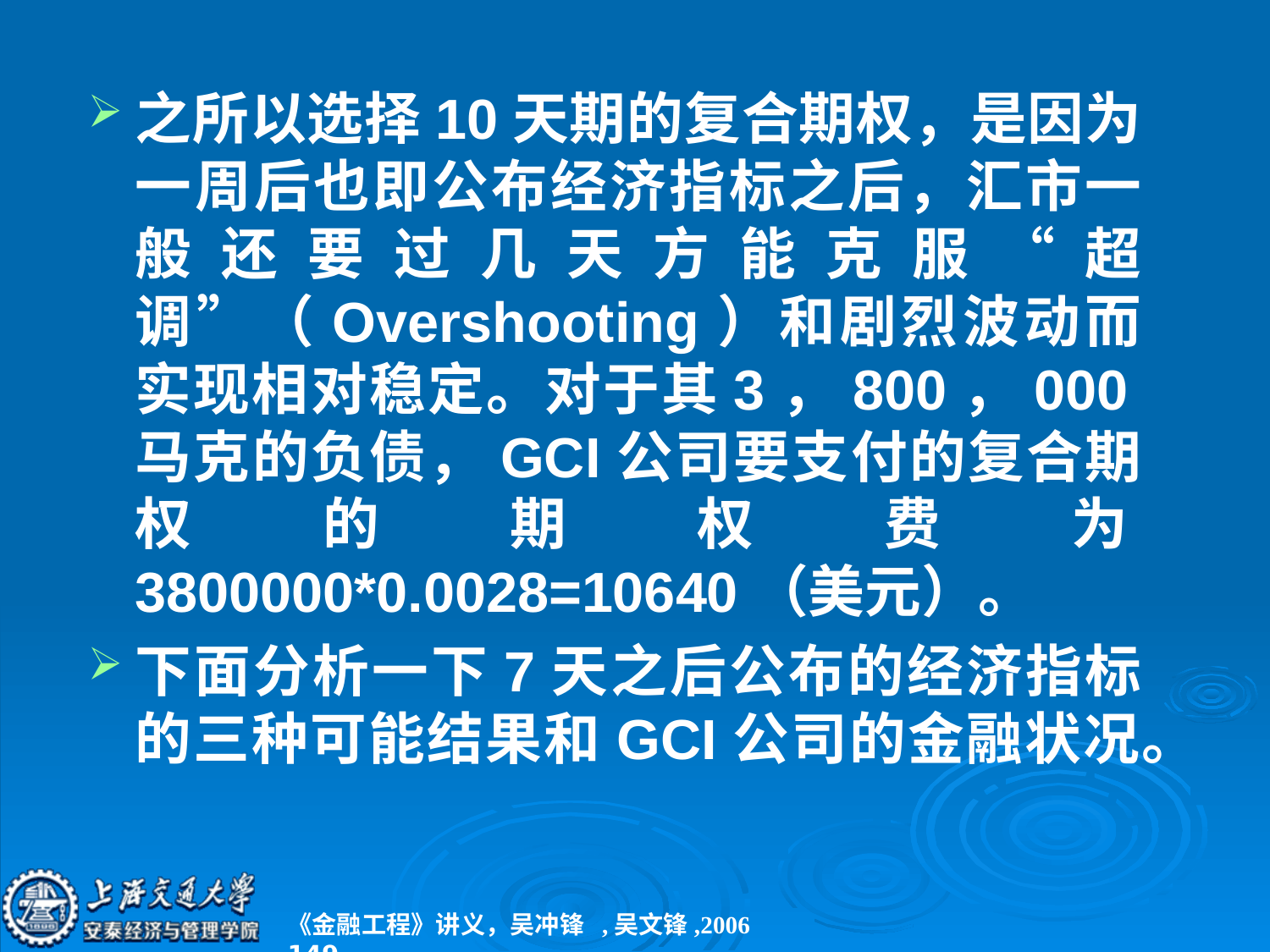

之所以选择10天期的复合期权，是因为一周后也即公布经济指标之后，汇市一般还要过几天方能克服“超调”（Overshooting）和剧烈波动而实现相对稳定。对于其3，800，000马克的负债，GCI公司要支付的复合期权的期权费为3800000*0.0028=10640（美元）。
下面分析一下7天之后公布的经济指标的三种可能结果和GCI公司的金融状况。